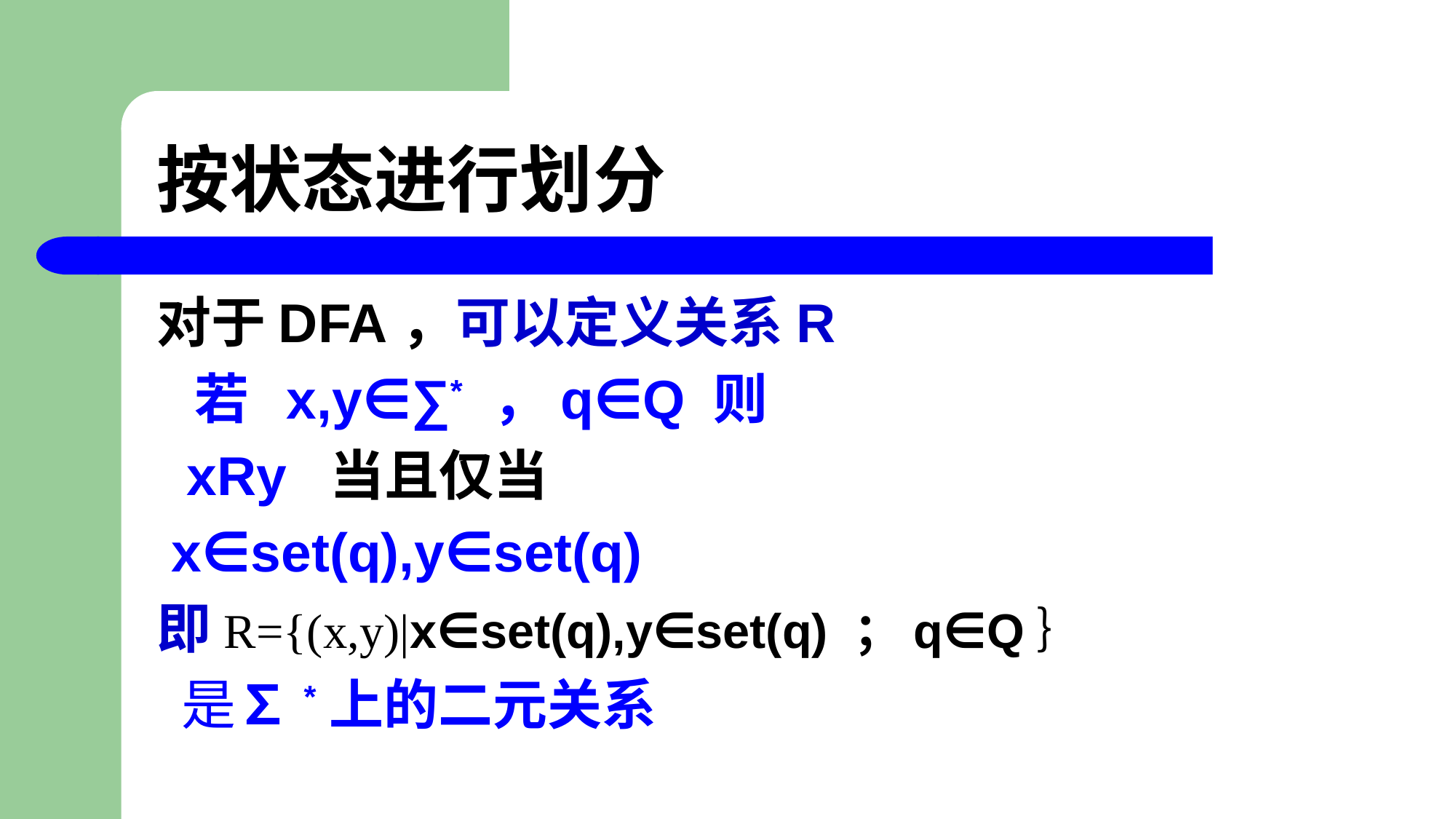

# 按状态进行划分
对于DFA，可以定义关系R
  若  x,y∈∑*  ，q∈Q 则
  xRy  当且仅当
 x∈set(q),y∈set(q)
即R={(x,y)|x∈set(q),y∈set(q) ；q∈Q｝
 是∑*上的二元关系